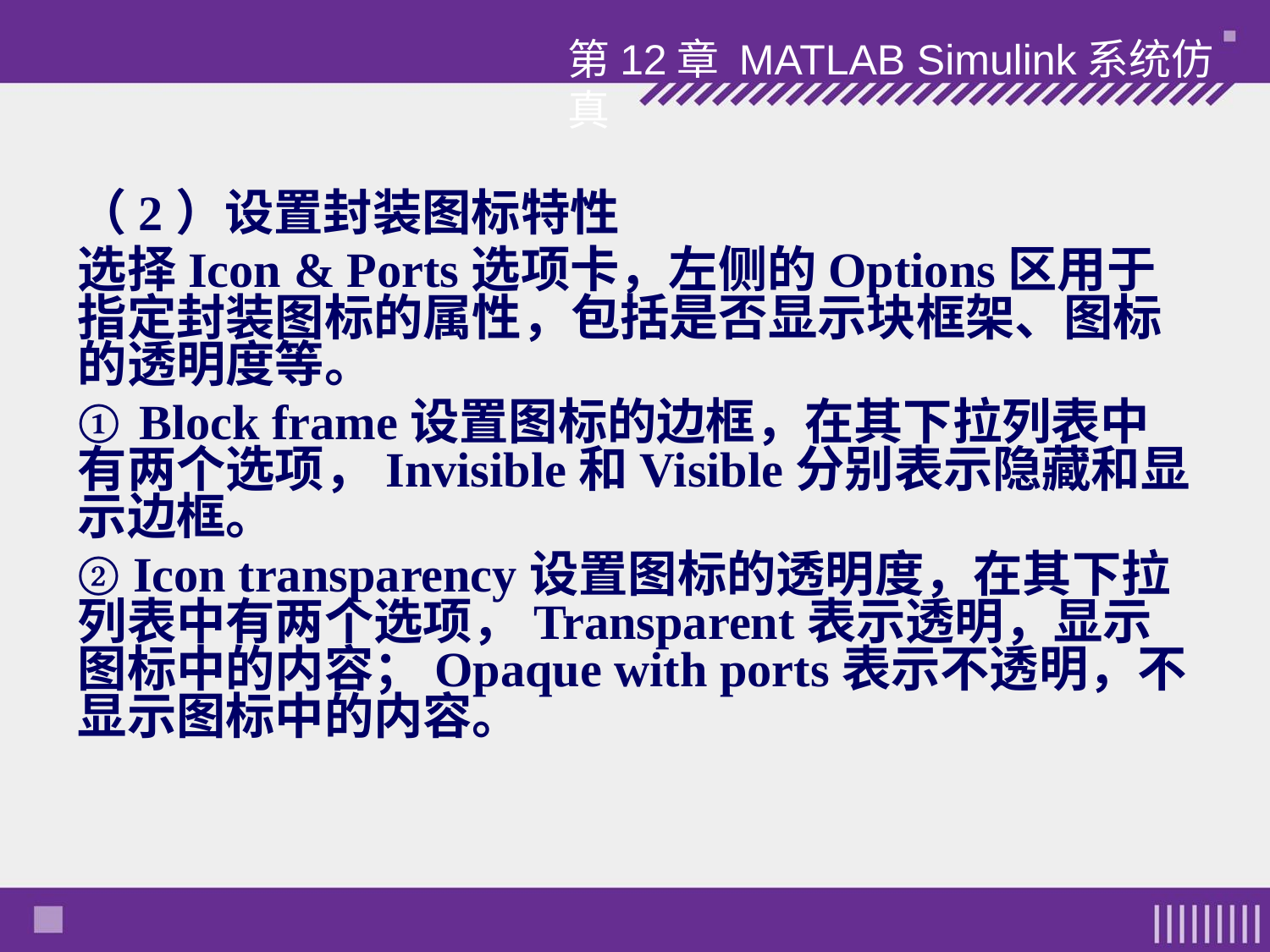

第12章 MATLAB Simulink系统仿真
（2）设置封装图标特性
选择Icon & Ports选项卡，左侧的Options区用于指定封装图标的属性，包括是否显示块框架、图标的透明度等。
① Block frame设置图标的边框，在其下拉列表中有两个选项，Invisible和Visible分别表示隐藏和显示边框。
② Icon transparency设置图标的透明度，在其下拉列表中有两个选项，Transparent表示透明，显示图标中的内容；Opaque with ports表示不透明，不显示图标中的内容。